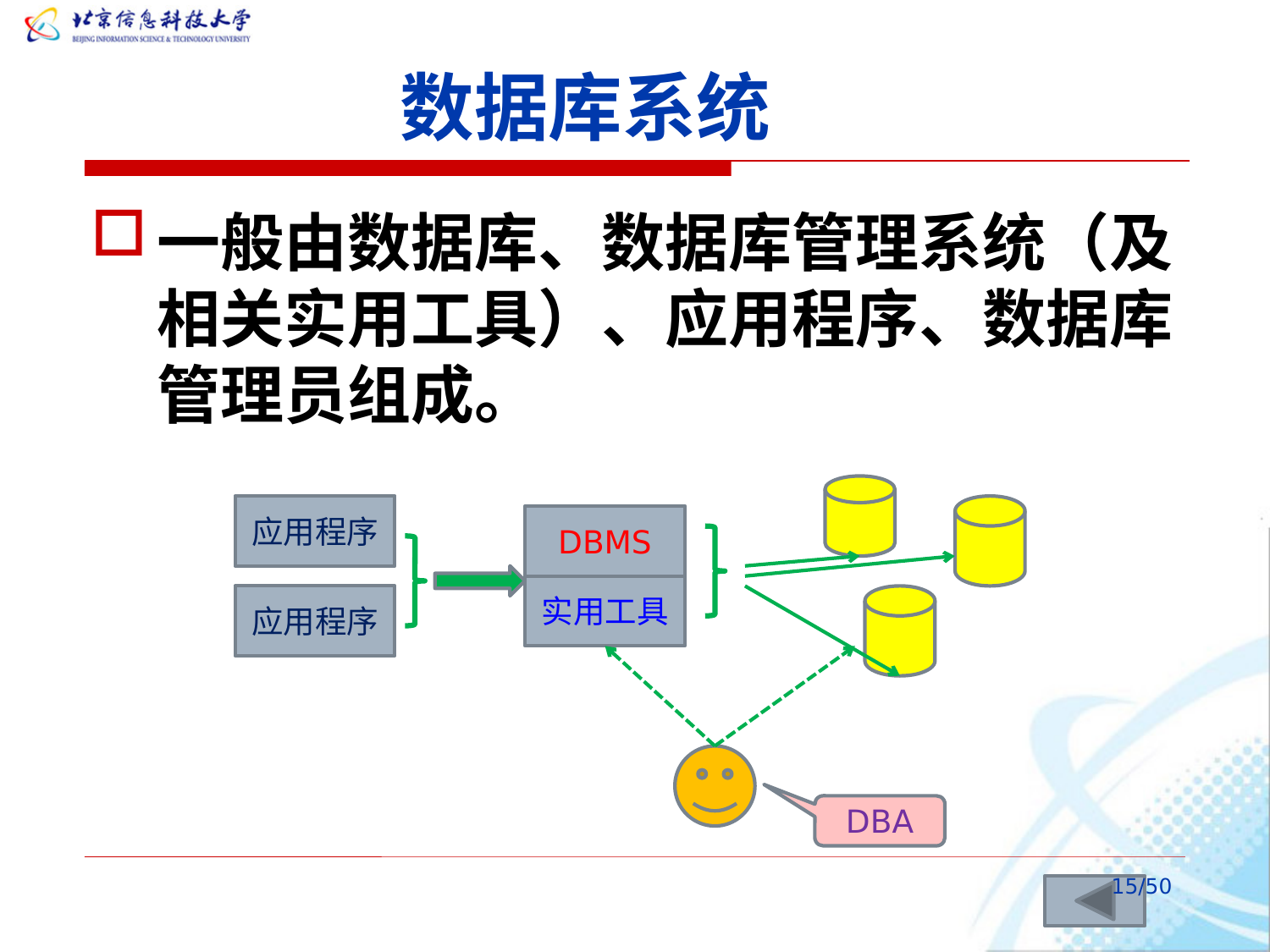

# 数据库系统
一般由数据库、数据库管理系统（及相关实用工具）、应用程序、数据库管理员组成。

应用程序
应用程序
DBMS
实用工具

DBA

15/50